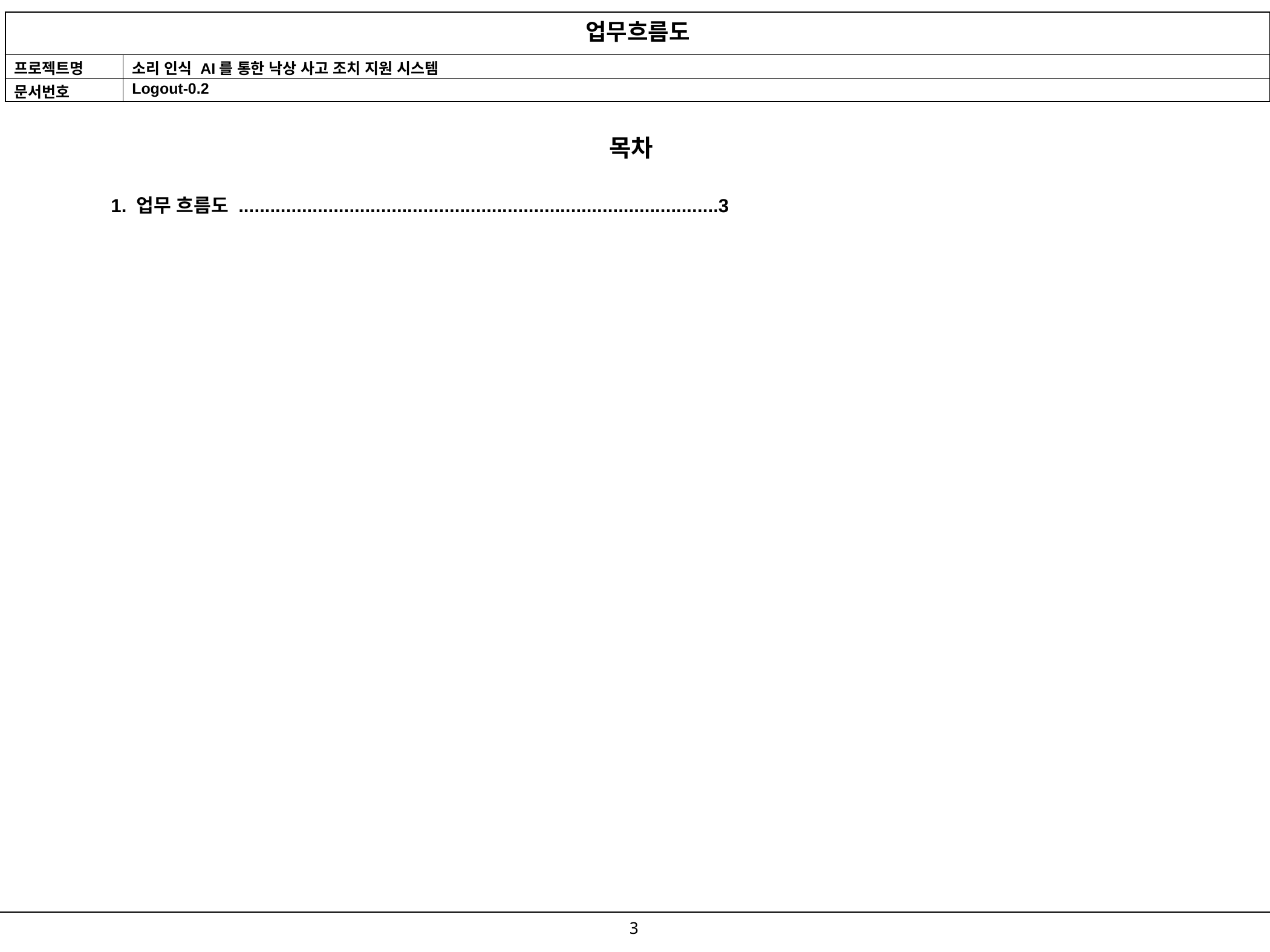

| 업무흐름도 |  |
| --- | --- |
| 프로젝트명 | 소리 인식 AI를 통한 낙상 사고 조치 지원 시스템 |
| 문서번호 | Logout-0.2 |

목차

1. 업무 흐름도 ...........................................................................................3